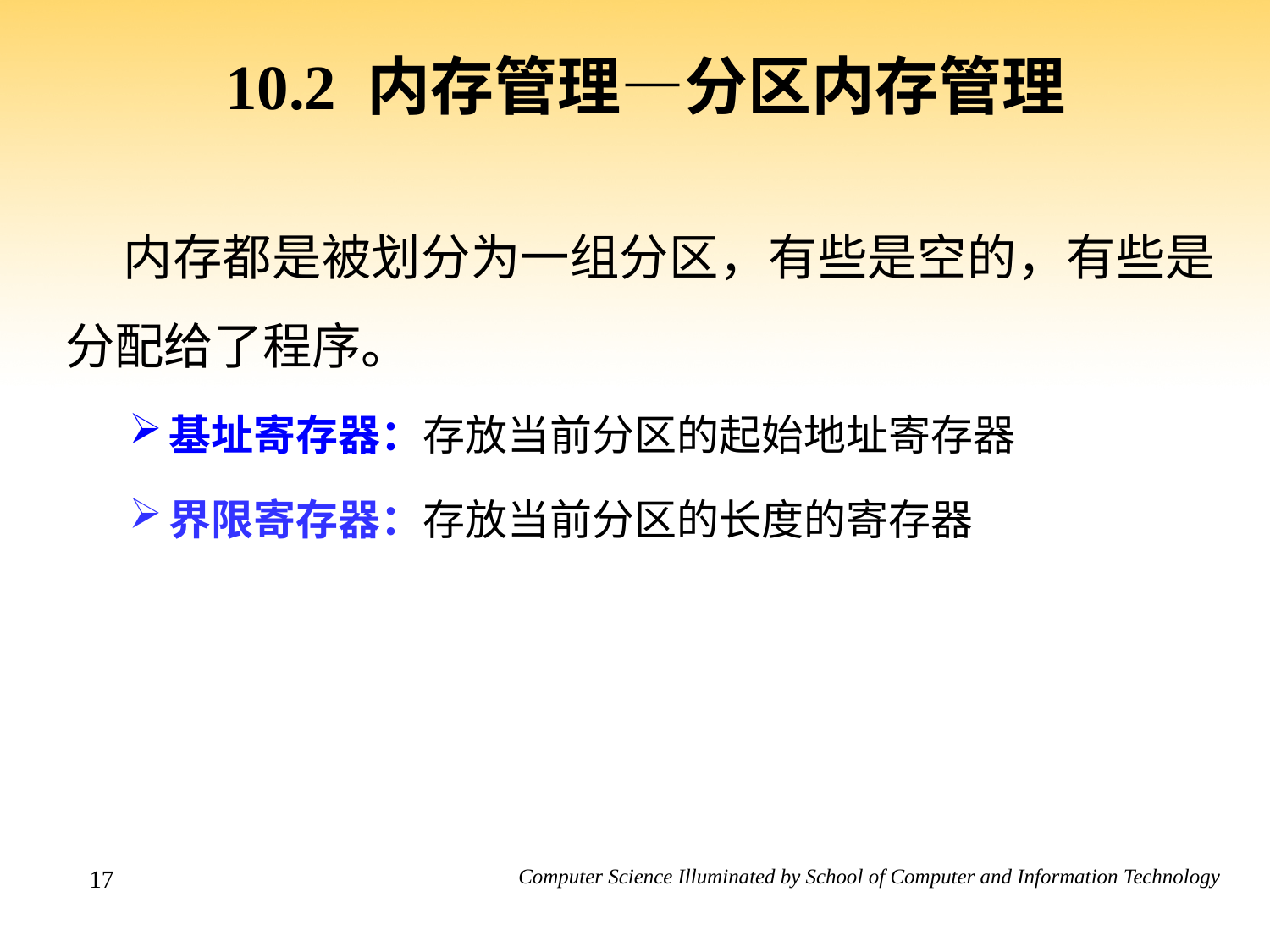

# 10.2 内存管理—分区内存管理
    内存都是被划分为一组分区，有些是空的，有些是分配给了程序。
基址寄存器：存放当前分区的起始地址寄存器
界限寄存器：存放当前分区的长度的寄存器
17